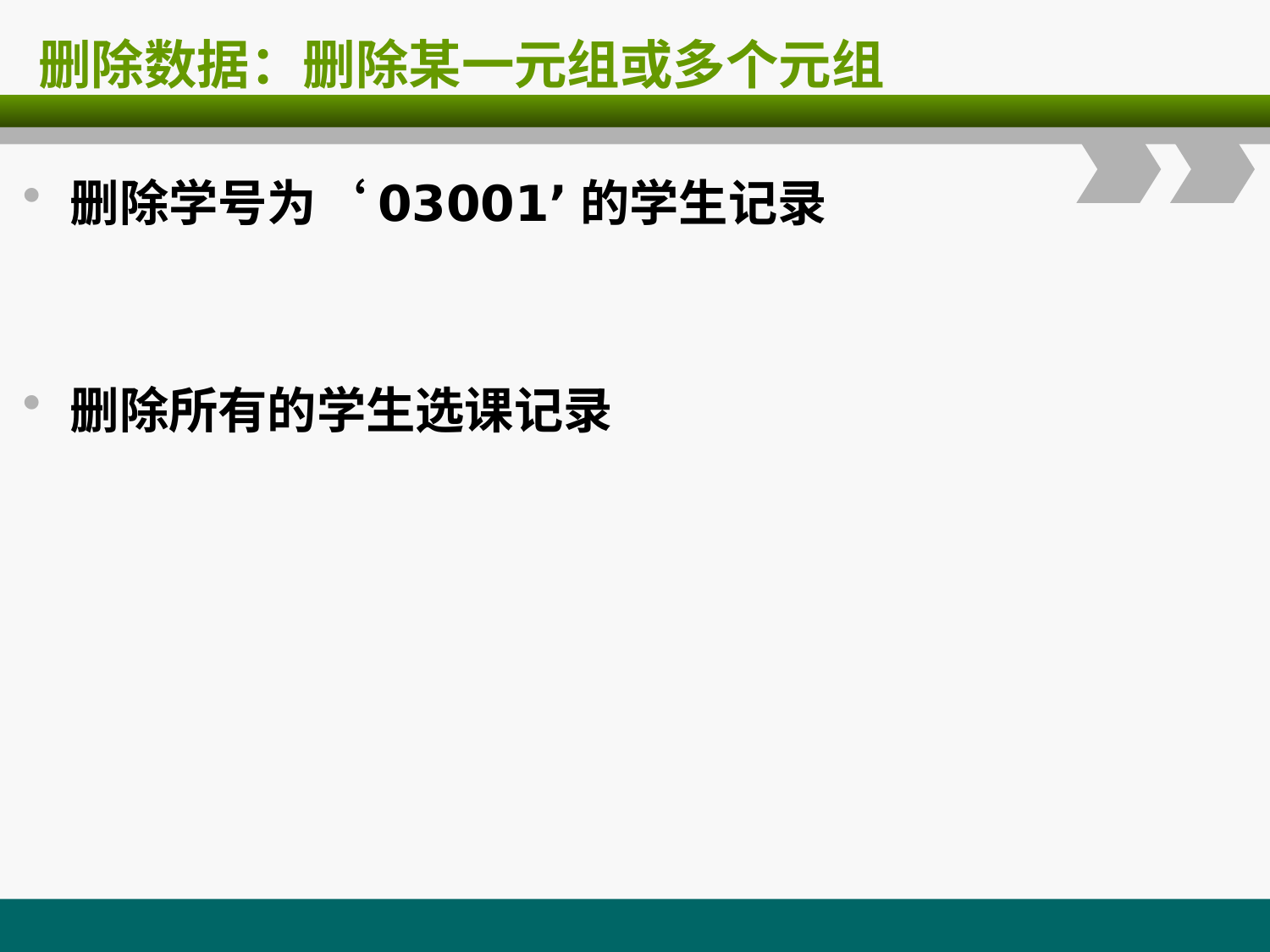

# 删除数据：删除某一元组或多个元组
删除学号为‘03001’的学生记录

删除所有的学生选课记录